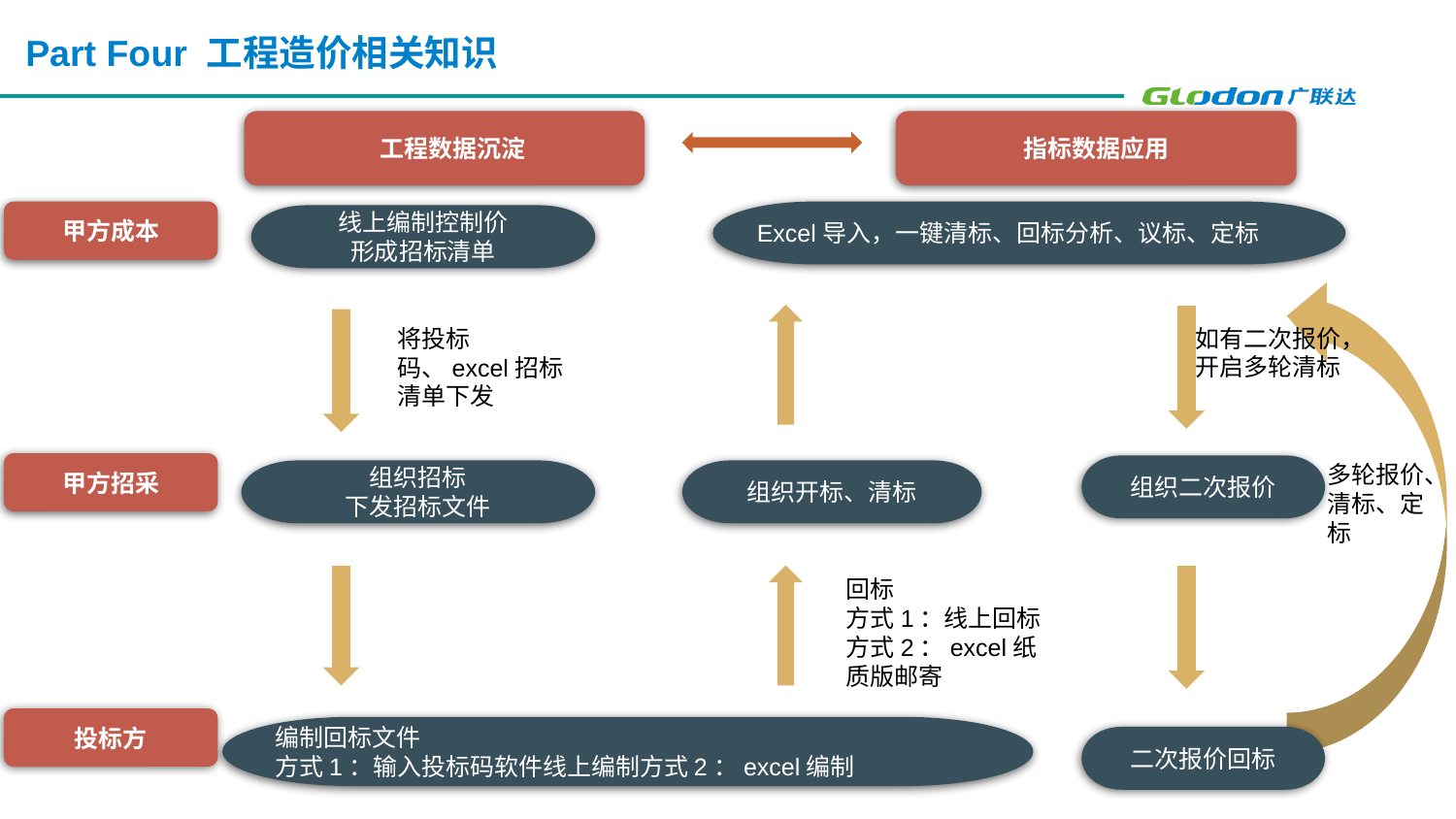

Part Four 工程造价相关知识
指标数据应用
  工程数据沉淀

甲方成本
Excel导入，一键清标、回标分析、议标、定标
线上编制控制价
形成招标清单

将投标码、excel招标清单下发
如有二次报价，开启多轮清标
多轮报价、清标、定标
甲方招采
组织二次报价
组织招标
下发招标文件
组织开标、清标

回标
方式1：线上回标
方式2：excel纸质版邮寄
投标方
编制回标文件
方式1：输入投标码软件线上编制方式2：excel编制
二次报价回标